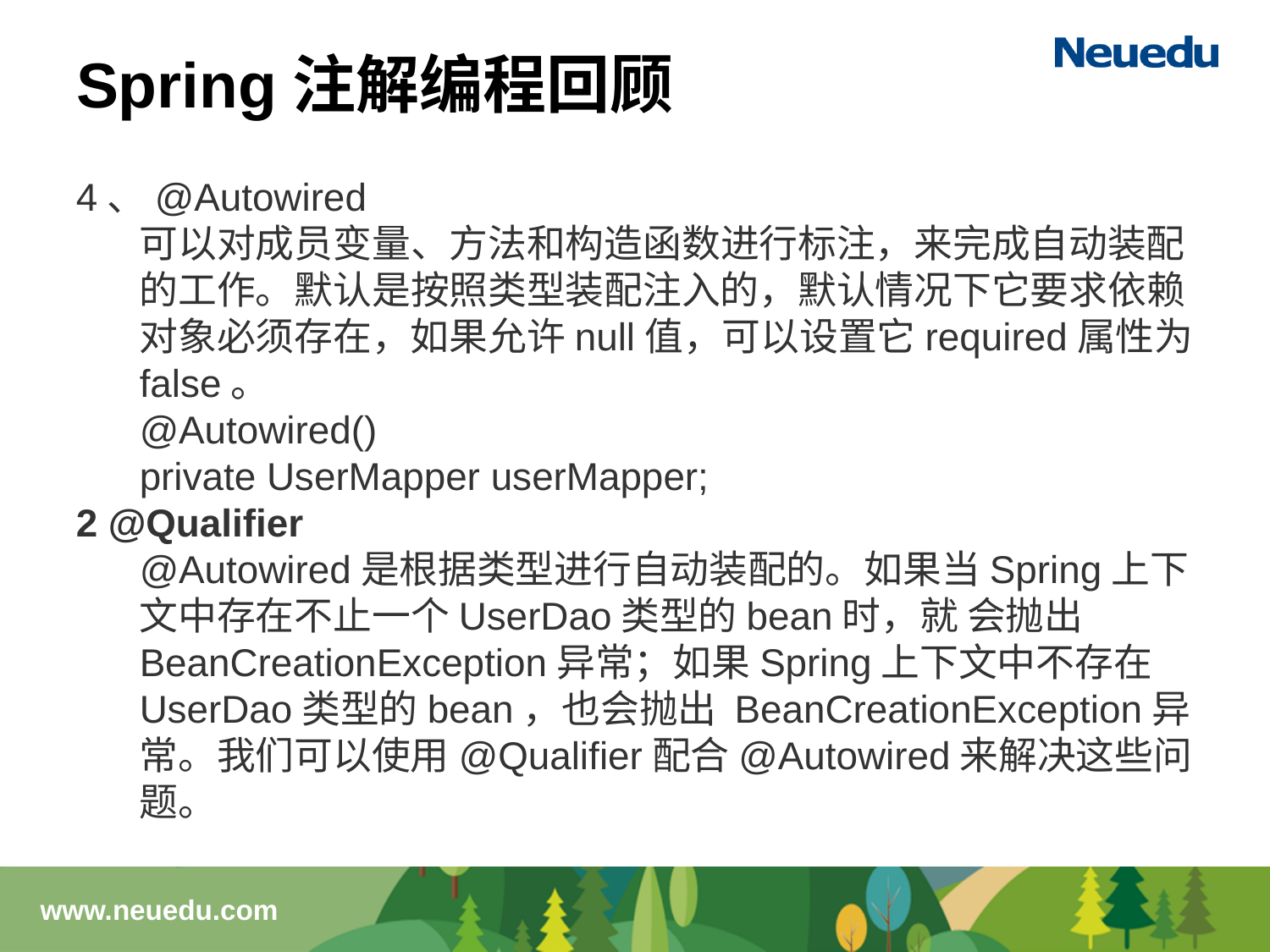

# Spring注解编程回顾
4、@Autowired
可以对成员变量、方法和构造函数进行标注，来完成自动装配的工作。默认是按照类型装配注入的，默认情况下它要求依赖对象必须存在，如果允许null值，可以设置它required属性为false。
@Autowired()
private UserMapper userMapper;
2 @Qualifier
@Autowired是根据类型进行自动装配的。如果当Spring上下文中存在不止一个UserDao类型的bean时，就 会抛出BeanCreationException异常；如果Spring上下文中不存在UserDao类型的bean，也会抛出 BeanCreationException异常。我们可以使用@Qualifier配合@Autowired来解决这些问题。